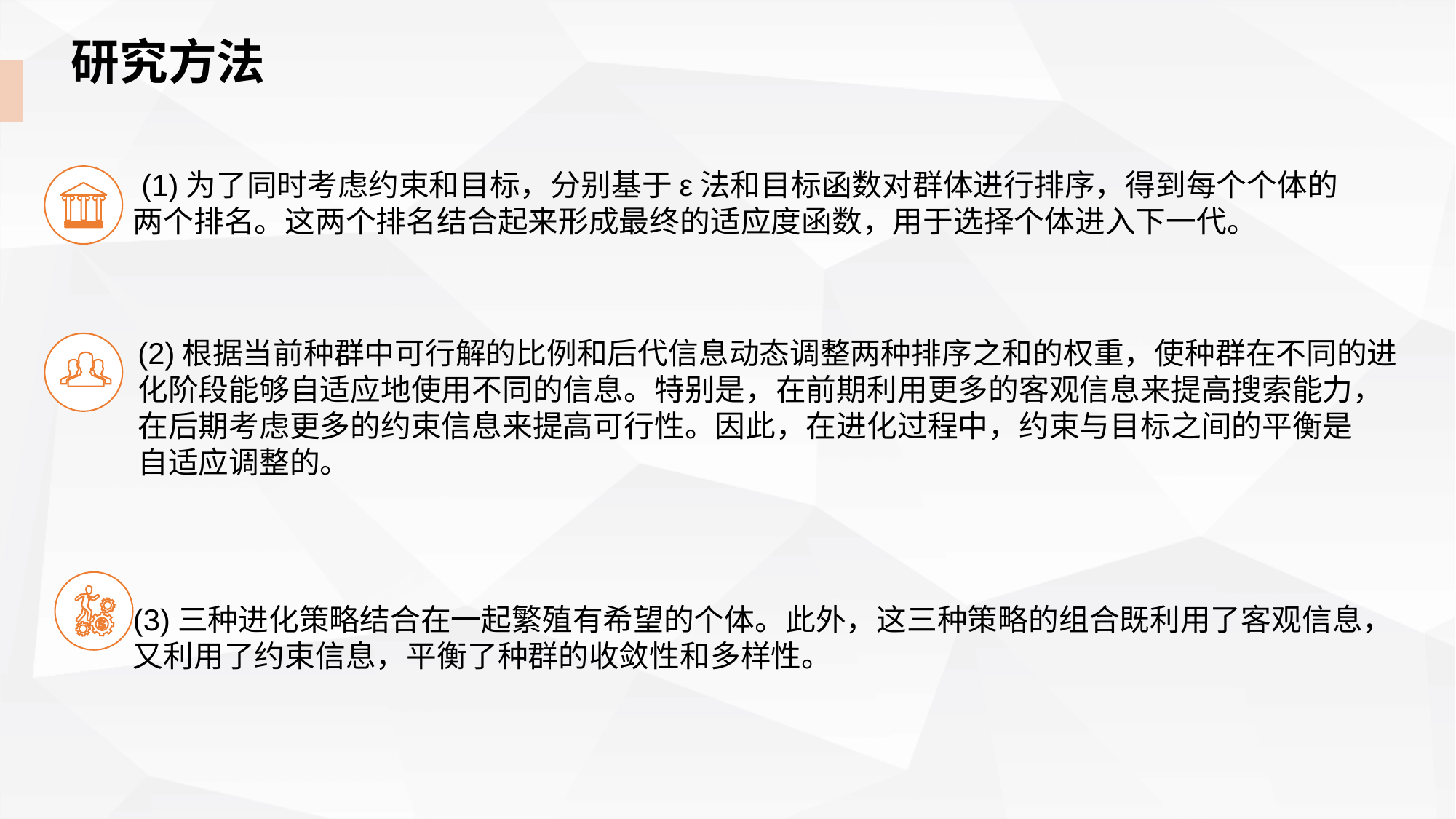

研究方法

 (1)为了同时考虑约束和目标，分别基于ε法和目标函数对群体进行排序，得到每个个体的
两个排名。这两个排名结合起来形成最终的适应度函数，用于选择个体进入下一代。

(2)根据当前种群中可行解的比例和后代信息动态调整两种排序之和的权重，使种群在不同的进
化阶段能够自适应地使用不同的信息。特别是，在前期利用更多的客观信息来提高搜索能力，
在后期考虑更多的约束信息来提高可行性。因此，在进化过程中，约束与目标之间的平衡是
自适应调整的。

(3)三种进化策略结合在一起繁殖有希望的个体。此外，这三种策略的组合既利用了客观信息，
又利用了约束信息，平衡了种群的收敛性和多样性。